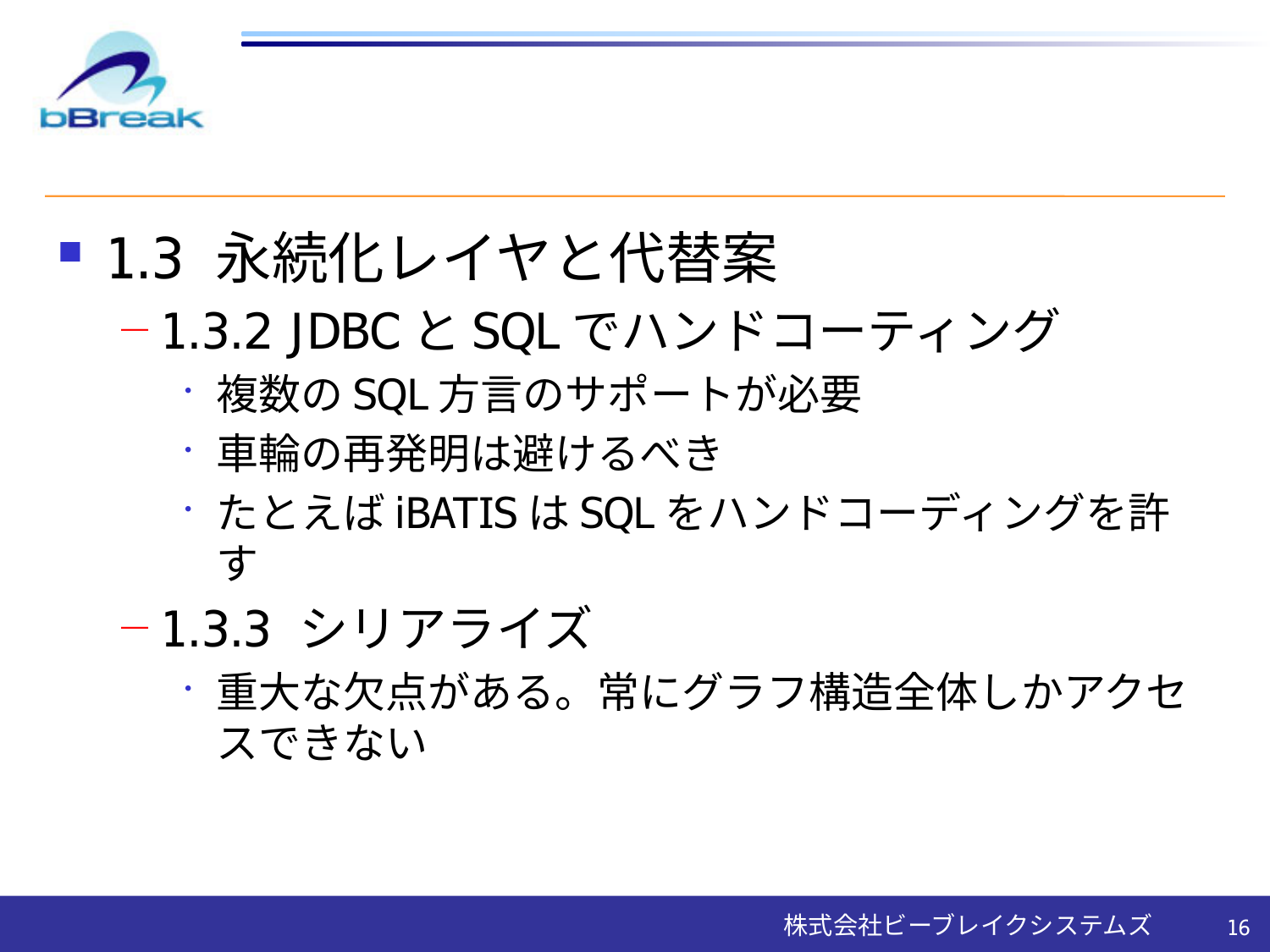

#
1.3 永続化レイヤと代替案
1.3.2 JDBCとSQLでハンドコーティング
複数のSQL方言のサポートが必要
車輪の再発明は避けるべき
たとえばiBATISはSQLをハンドコーディングを許す
1.3.3 シリアライズ
重大な欠点がある。常にグラフ構造全体しかアクセスできない